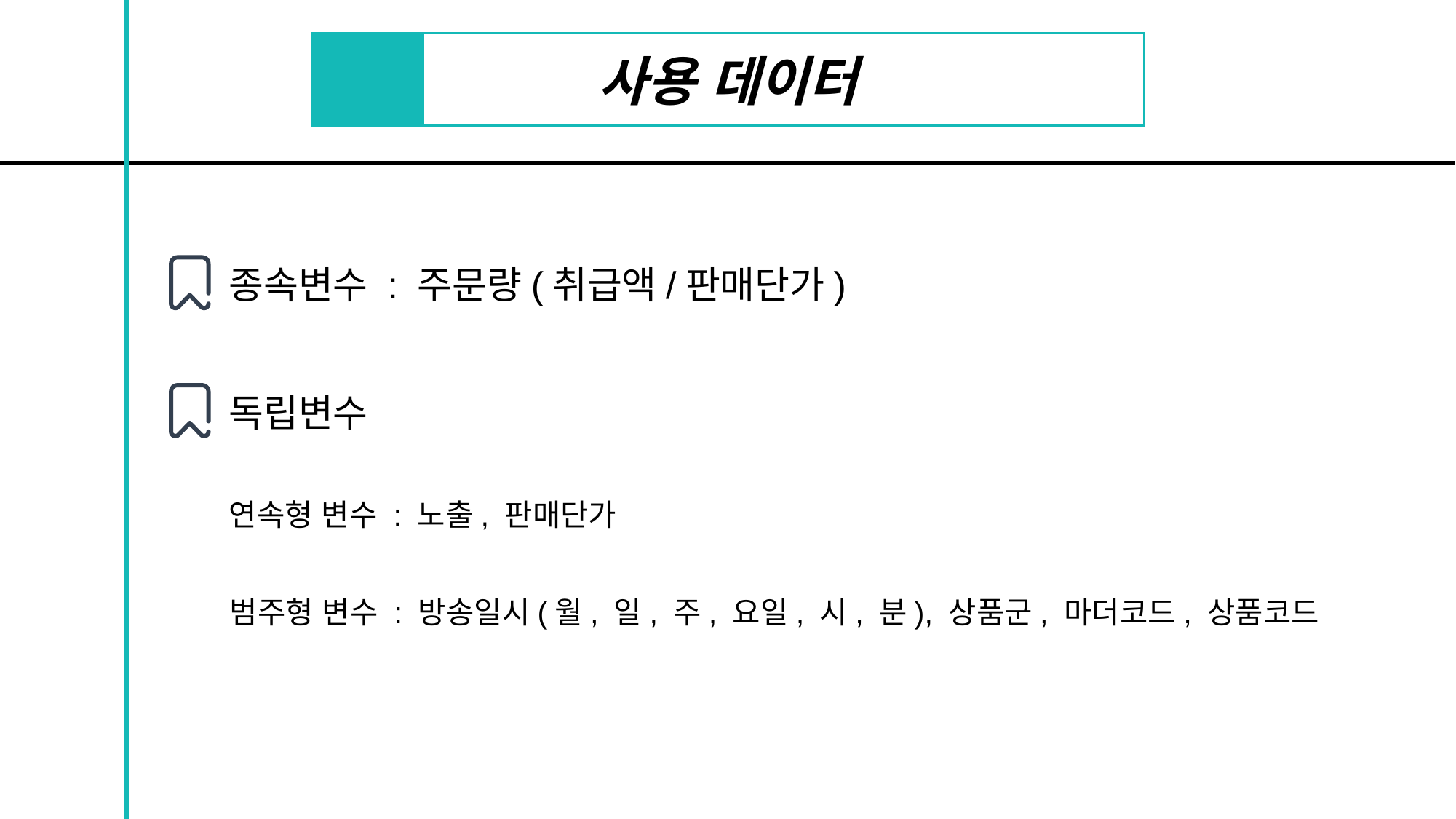

사용 데이터

종속변수 : 주문량(취급액/판매단가)

독립변수
연속형 변수 : 노출, 판매단가
범주형 변수 : 방송일시(월, 일, 주, 요일, 시, 분), 상품군, 마더코드, 상품코드